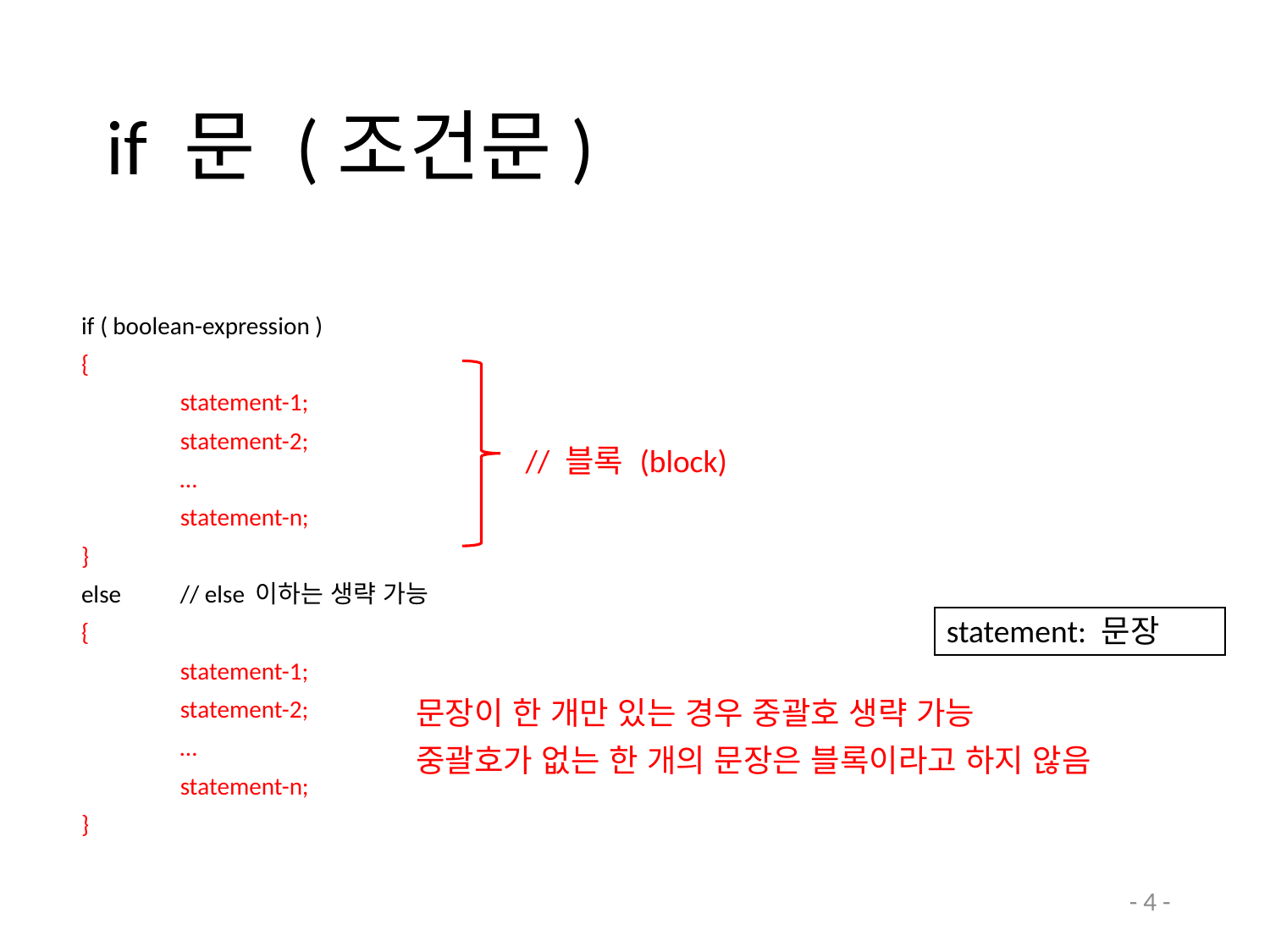

# if 문 (조건문)

if ( boolean-expression )
{
		statement-1;
		statement-2;
                  …
		statement-n;
}
else		// else 이하는 생략 가능
{
		statement-1;
		statement-2;
                  …
		statement-n;
}

// 블록 (block)
statement: 문장
문장이 한 개만 있는 경우 중괄호 생략 가능
중괄호가 없는 한 개의 문장은 블록이라고 하지 않음
- 4 -